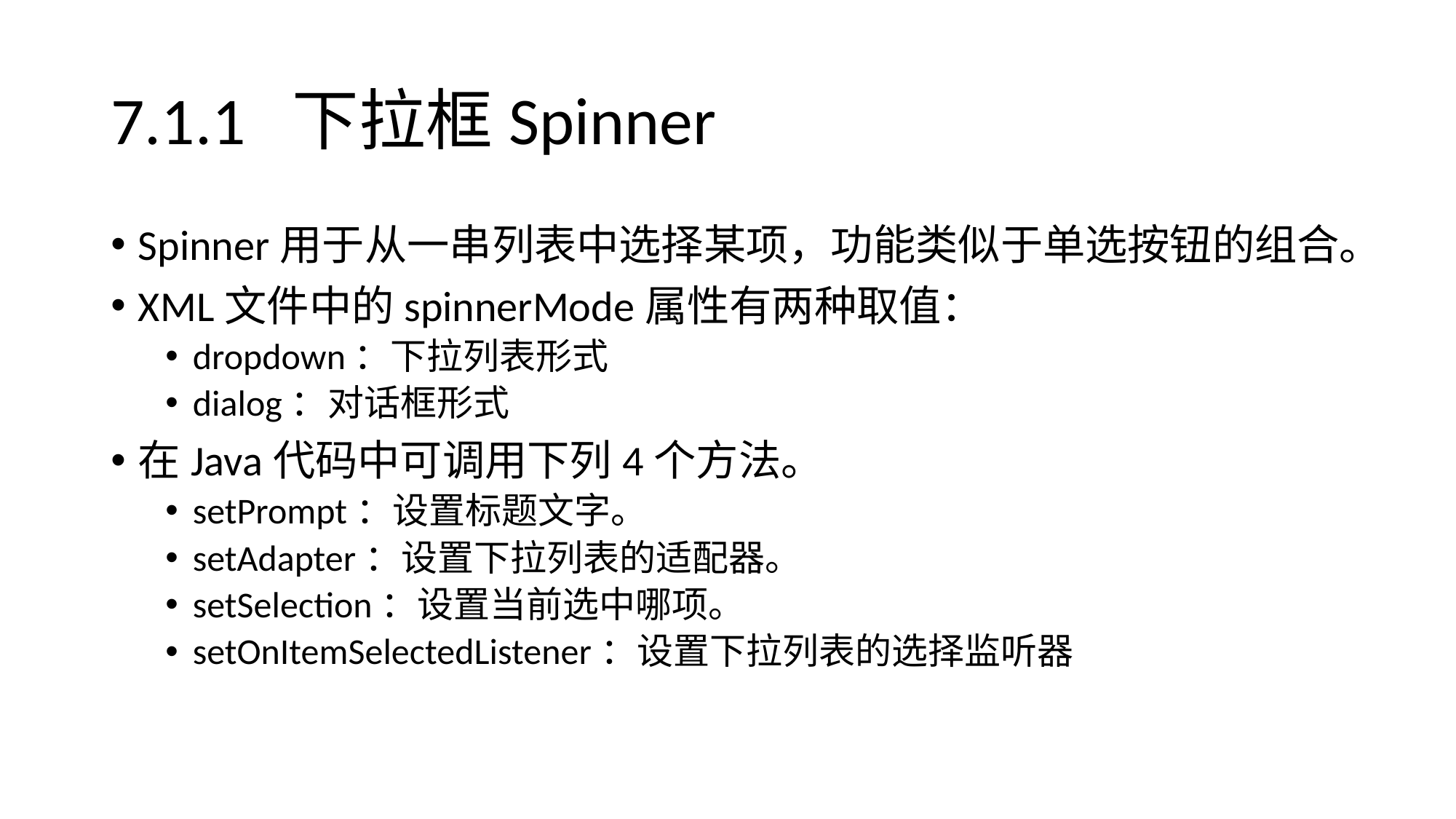

# 7.1.1  下拉框Spinner
Spinner用于从一串列表中选择某项，功能类似于单选按钮的组合。
XML文件中的spinnerMode属性有两种取值：
dropdown：下拉列表形式
dialog：对话框形式
在Java代码中可调用下列4个方法。
setPrompt：设置标题文字。
setAdapter：设置下拉列表的适配器。
setSelection：设置当前选中哪项。
setOnItemSelectedListener：设置下拉列表的选择监听器